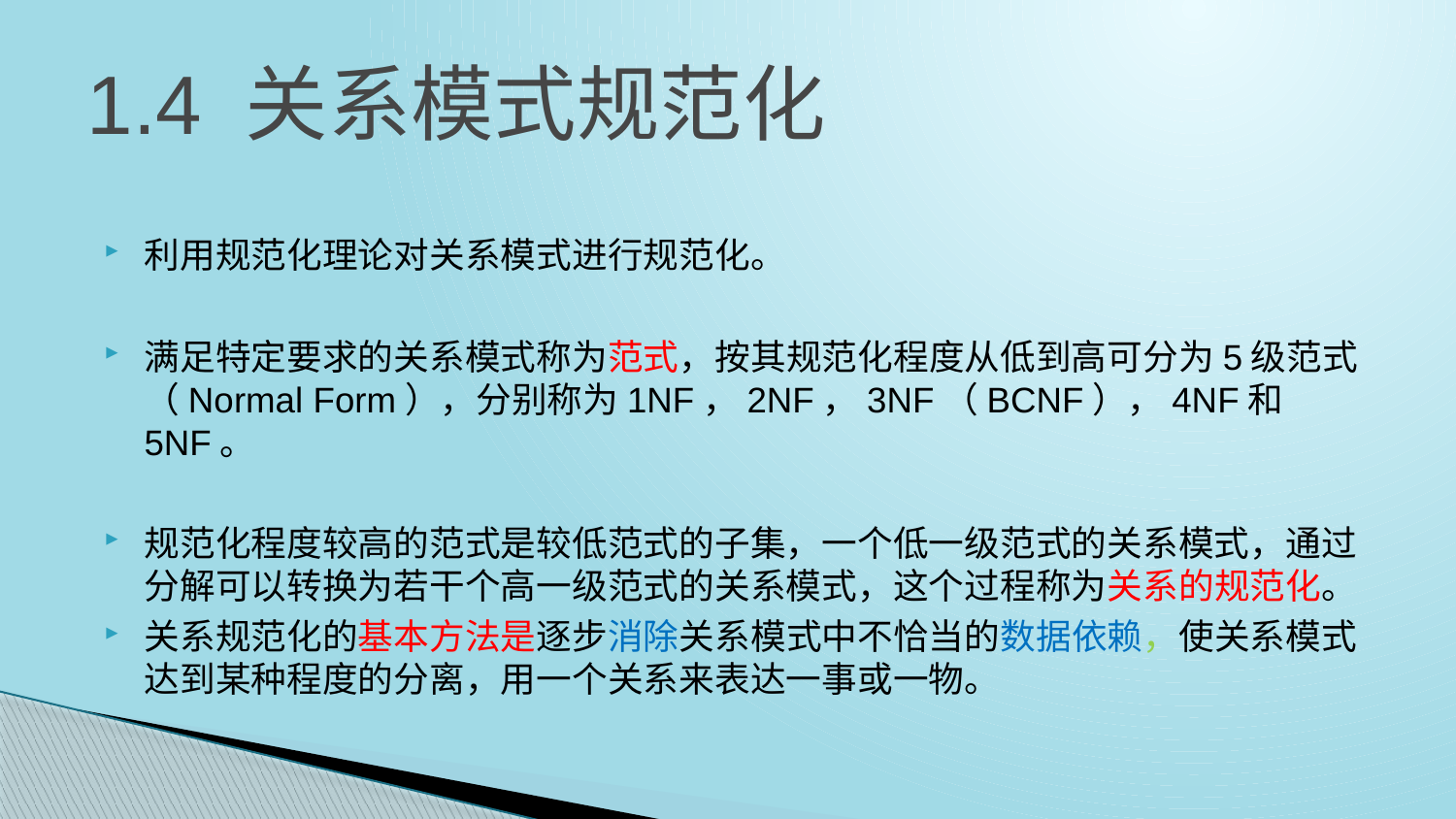

# 1.4 关系模式规范化
利用规范化理论对关系模式进行规范化。

满足特定要求的关系模式称为范式，按其规范化程度从低到高可分为5级范式（Normal Form），分别称为1NF，2NF，3NF（BCNF），4NF和5NF。

规范化程度较高的范式是较低范式的子集，一个低一级范式的关系模式，通过分解可以转换为若干个高一级范式的关系模式，这个过程称为关系的规范化。
关系规范化的基本方法是逐步消除关系模式中不恰当的数据依赖，使关系模式达到某种程度的分离，用一个关系来表达一事或一物。

5